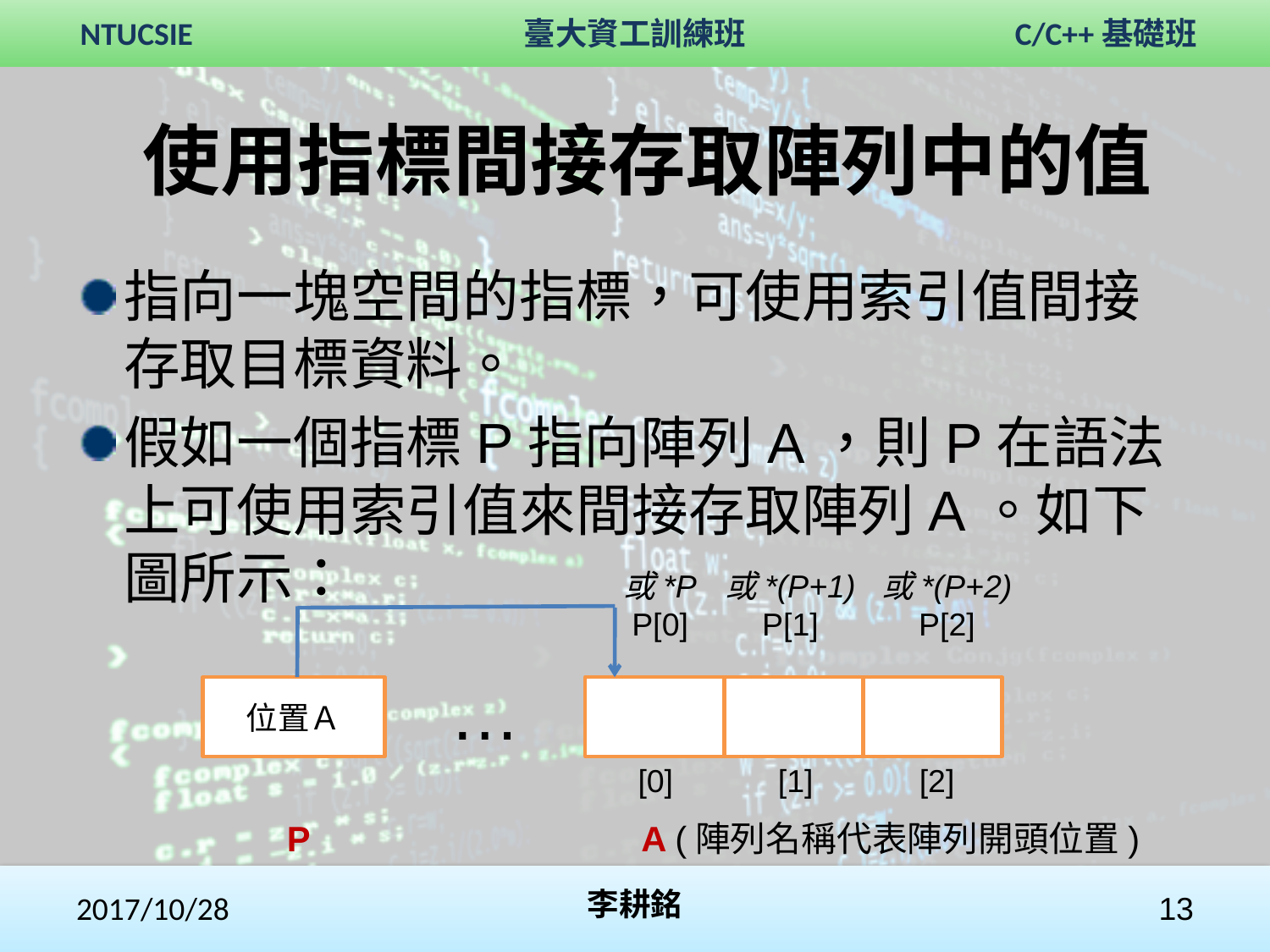

# 使用指標間接存取陣列中的值
指向一塊空間的指標，可使用索引值間接存取目標資料。
假如一個指標P指向陣列A，則P在語法上可使用索引值來間接存取陣列A。如下圖所示：
或*(P+1)
P[1]
或*(P+2)
P[2]
或*P
P[0]
…
位置Ａ

[0]
[1]
[2]
P
A (陣列名稱代表陣列開頭位置)
2017/10/28
李耕銘
13